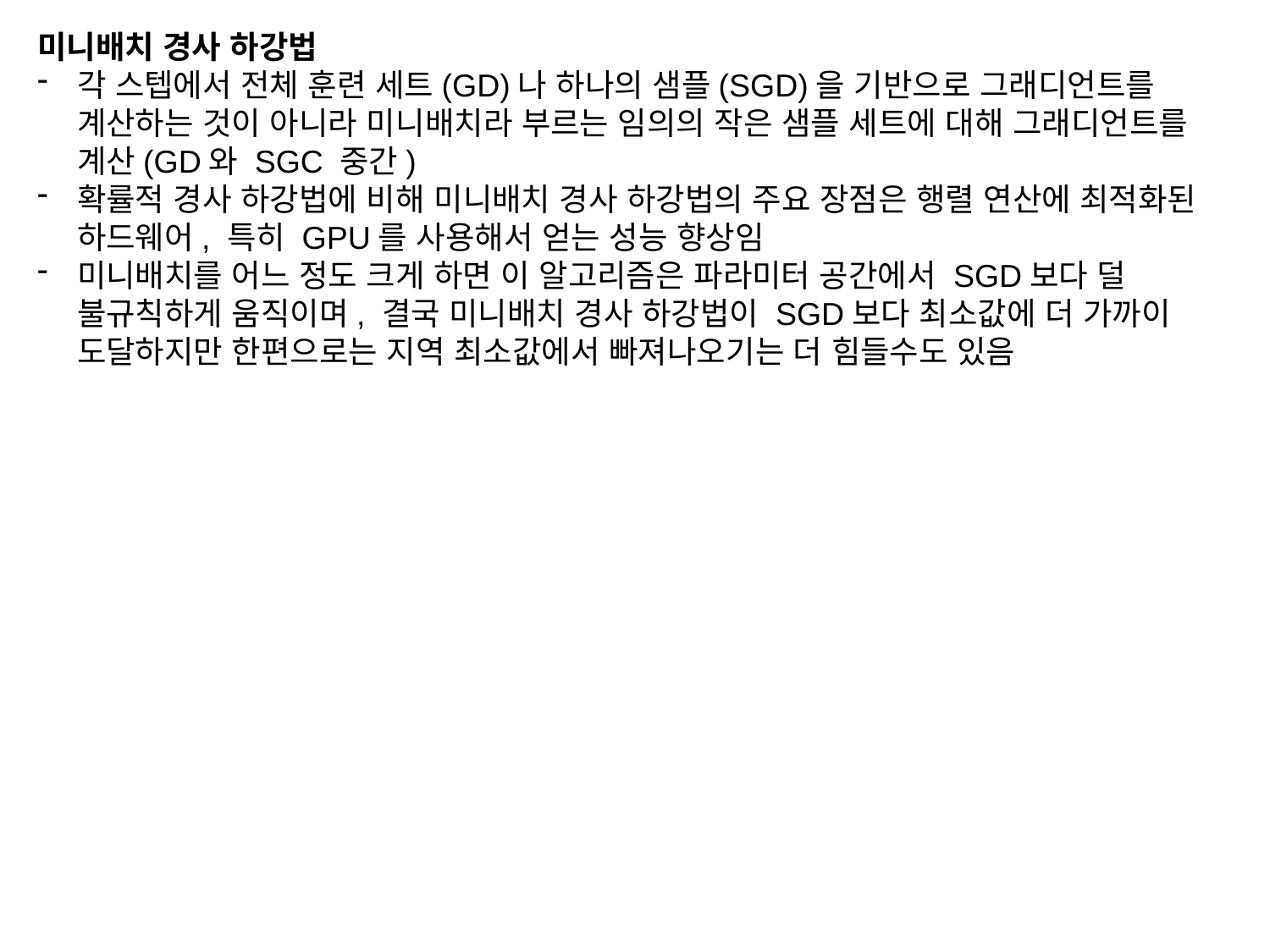

미니배치 경사 하강법
각 스텝에서 전체 훈련 세트(GD)나 하나의 샘플(SGD)을 기반으로 그래디언트를 계산하는 것이 아니라 미니배치라 부르는 임의의 작은 샘플 세트에 대해 그래디언트를 계산(GD와 SGC 중간)
확률적 경사 하강법에 비해 미니배치 경사 하강법의 주요 장점은 행렬 연산에 최적화된 하드웨어, 특히 GPU를 사용해서 얻는 성능 향상임
미니배치를 어느 정도 크게 하면 이 알고리즘은 파라미터 공간에서 SGD보다 덜 불규칙하게 움직이며, 결국 미니배치 경사 하강법이 SGD보다 최소값에 더 가까이 도달하지만 한편으로는 지역 최소값에서 빠져나오기는 더 힘들수도 있음